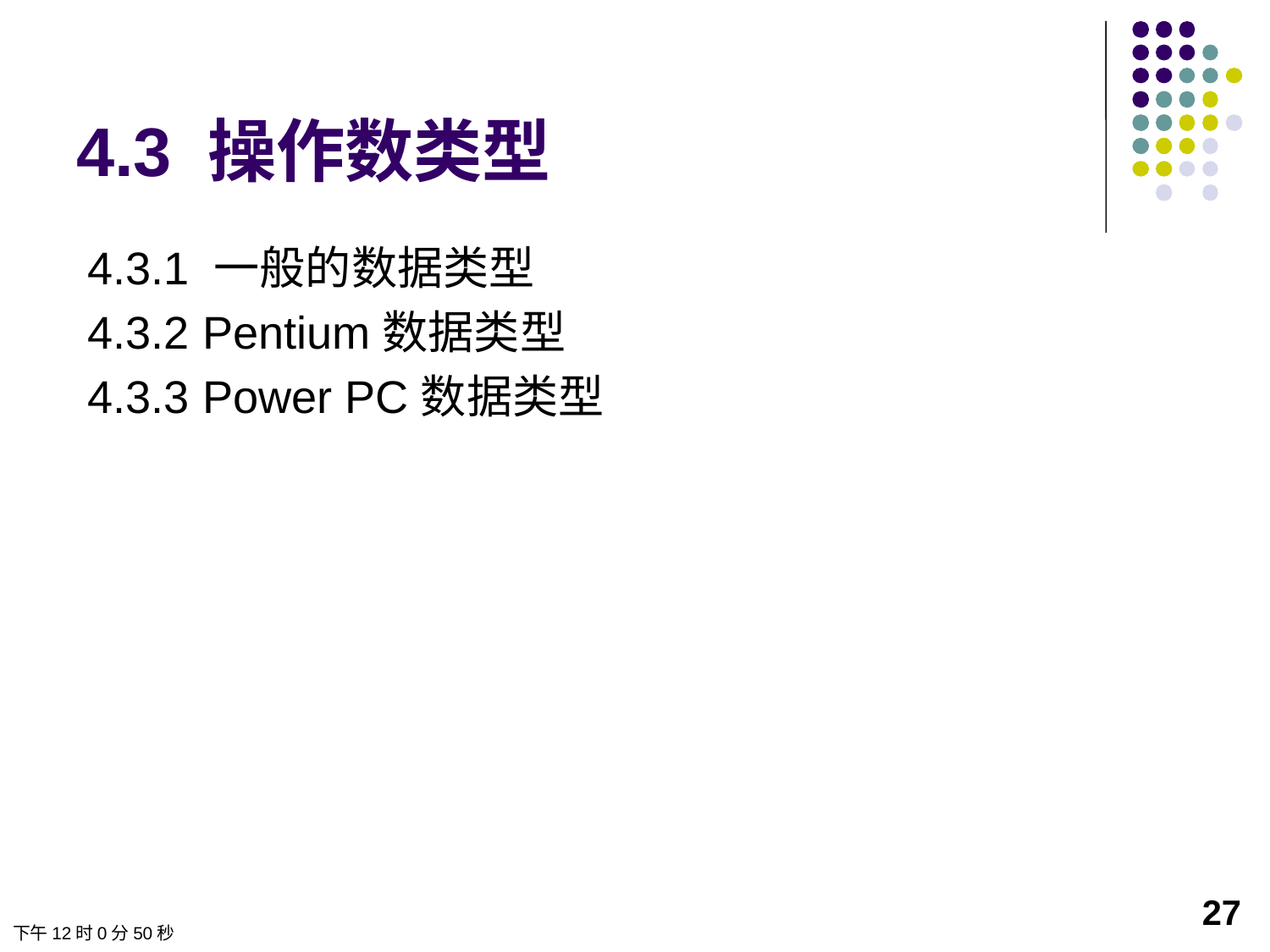

# 4.3 操作数类型
4.3.1 一般的数据类型
4.3.2 Pentium数据类型
4.3.3 Power PC数据类型
27
下午12时0分50秒